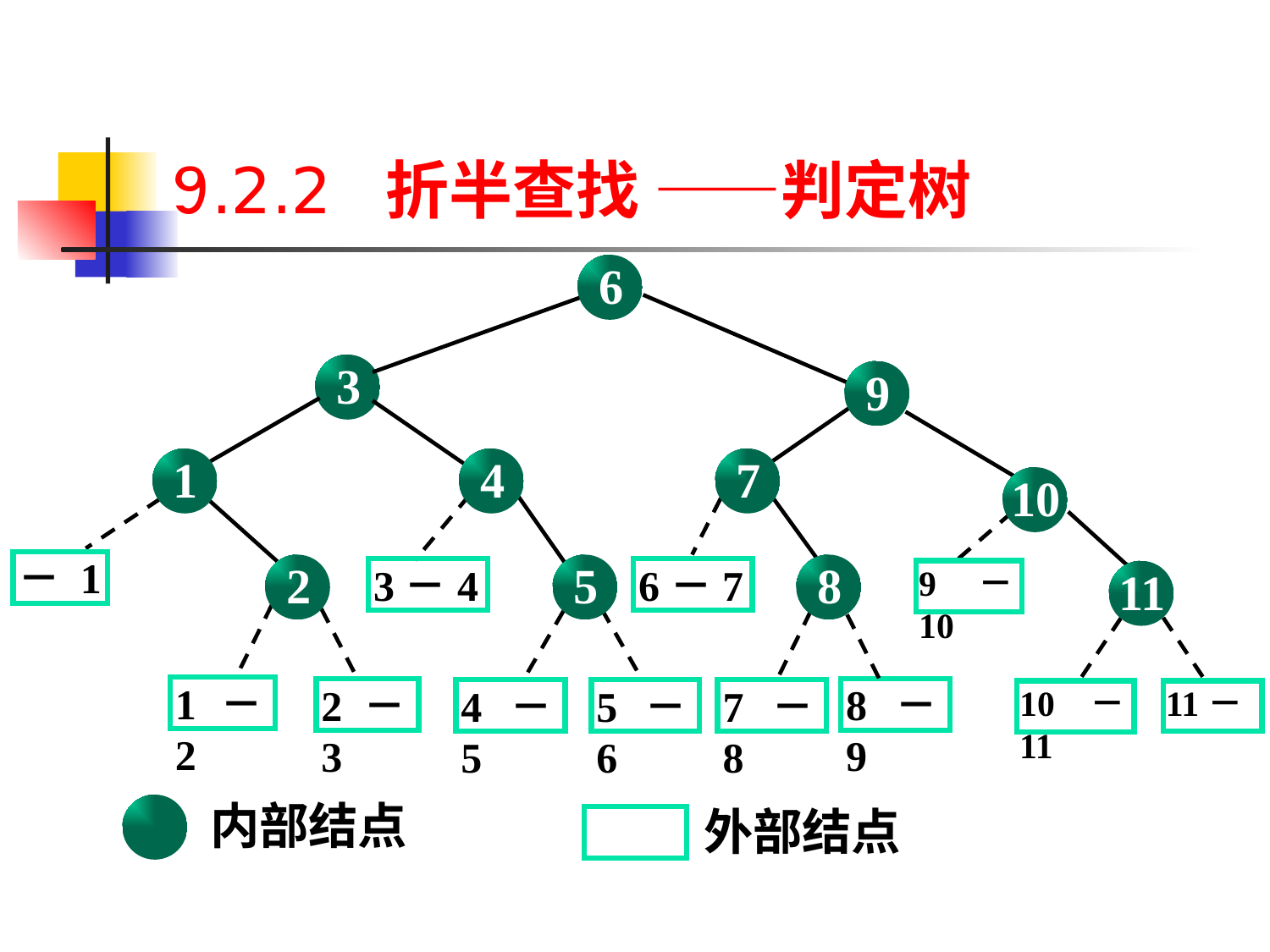

9.2.2  折半查找 ——判定树

6

3

9

1

4

7

10

－ 1

2

5

8
3－4
6－7
9－10

11

1－2
8－9
2－3
4－5
5－6
7－8
10－11
11－
内部结点

外部结点